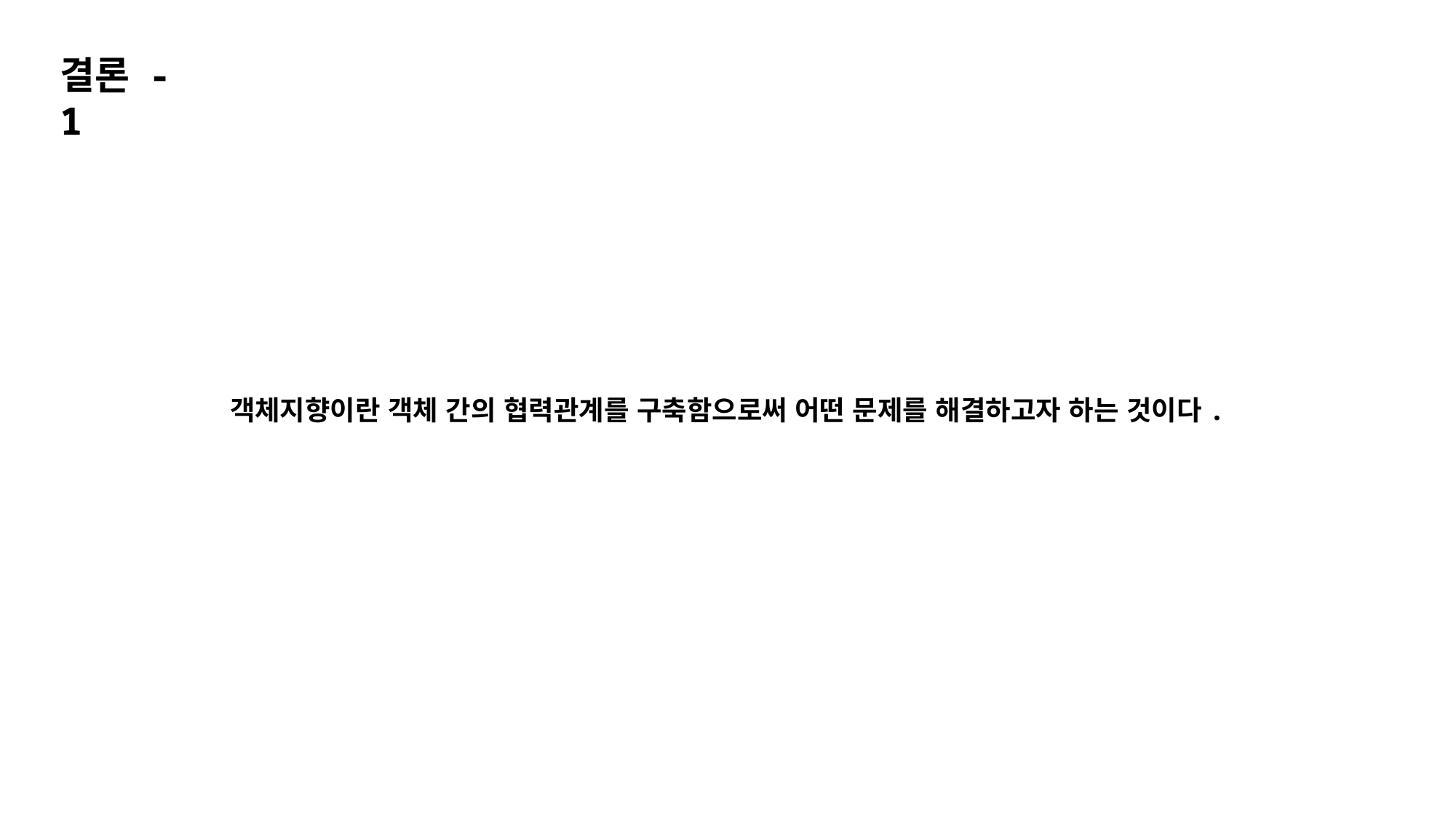

결론 - 1
객체지향이란 객체 간의 협력관계를 구축함으로써 어떤 문제를 해결하고자 하는 것이다.